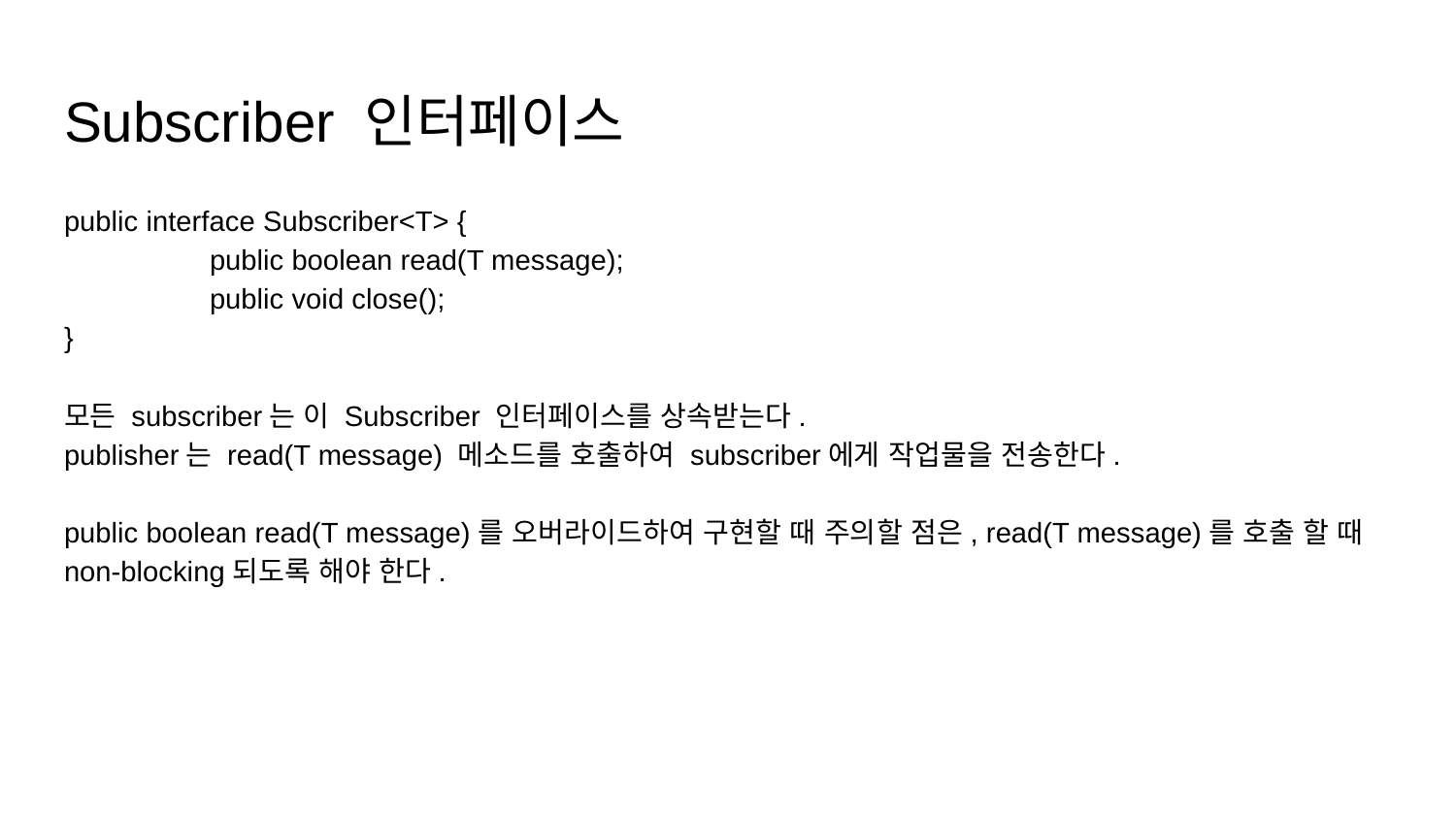

# Subscriber 인터페이스
public interface Subscriber<T> {
	public boolean read(T message);
	public void close();
}

모든 subscriber는 이 Subscriber 인터페이스를 상속받는다.
publisher는 read(T message) 메소드를 호출하여 subscriber에게 작업물을 전송한다.

public boolean read(T message)를 오버라이드하여 구현할 때 주의할 점은, read(T message)를 호출 할 때 non-blocking되도록 해야 한다.